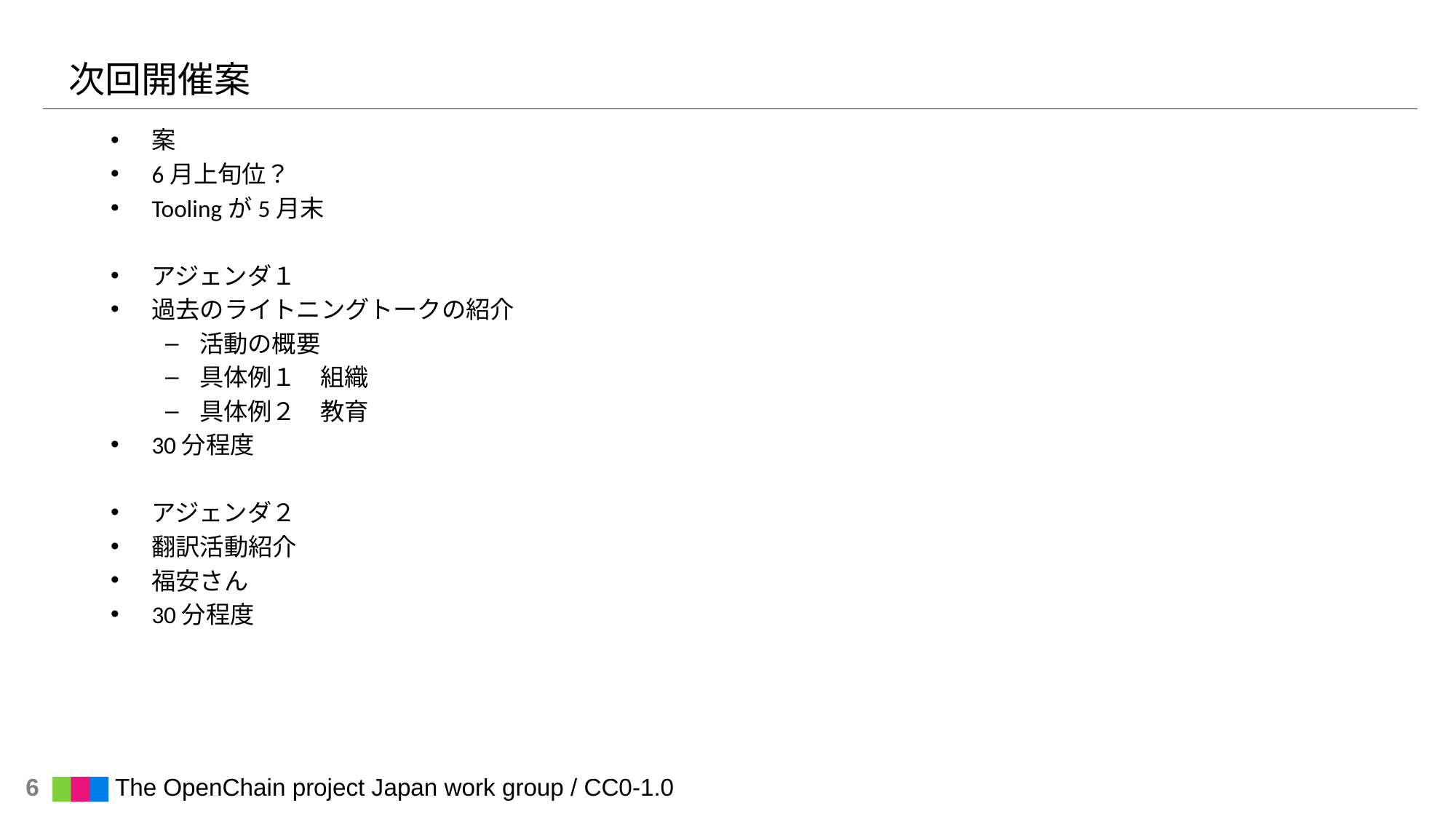

# 次回開催案
案
6月上旬位？
Toolingが5月末

アジェンダ１
過去のライトニングトークの紹介
活動の概要
具体例１　組織
具体例２　教育
30分程度

アジェンダ２
翻訳活動紹介
福安さん
30分程度